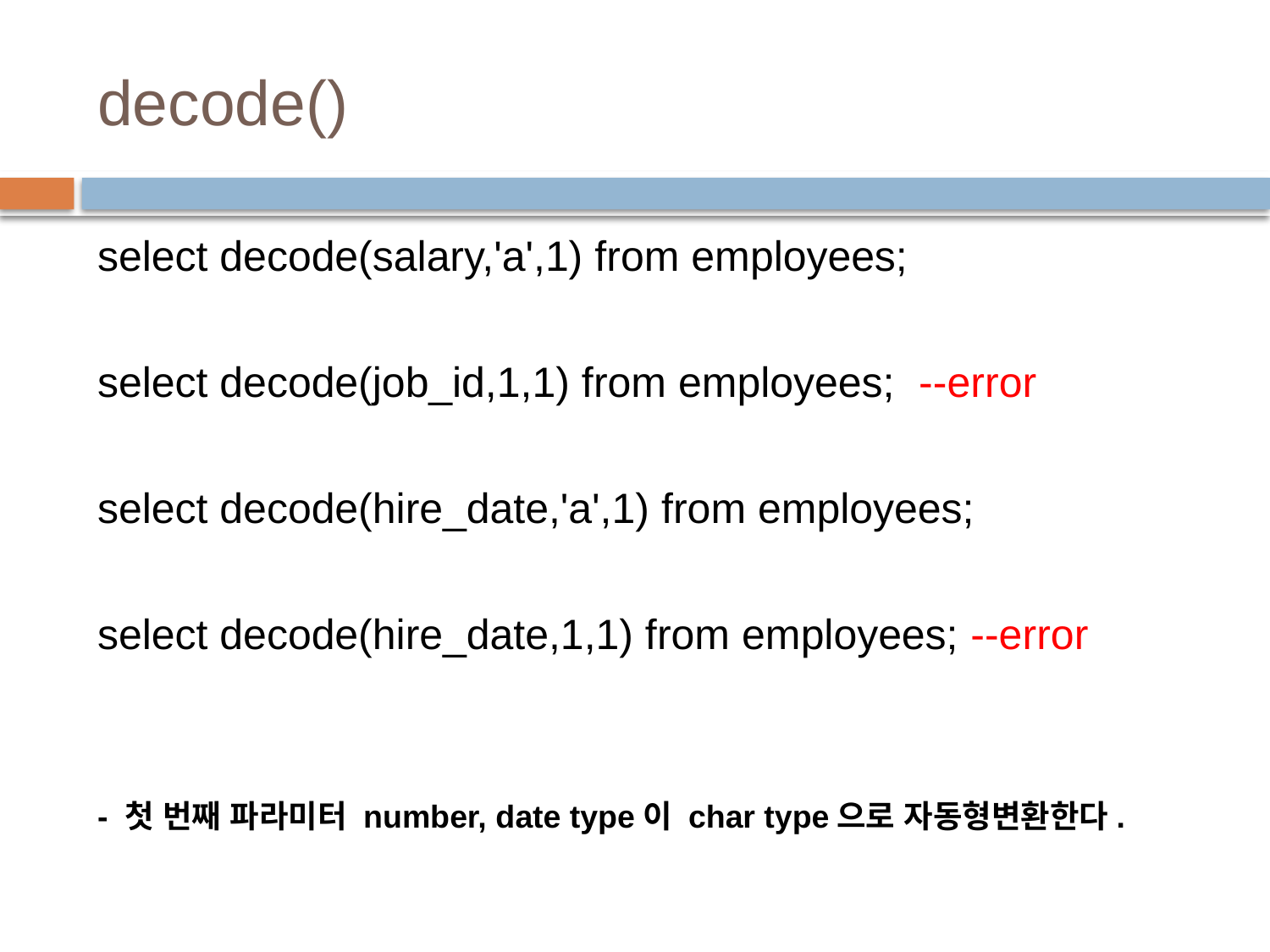

# decode()
select decode(salary,'a',1) from employees;

select decode(job_id,1,1) from employees;  --error

select decode(hire_date,'a',1) from employees;

select decode(hire_date,1,1) from employees; --error

- 첫 번째 파라미터 number, date type이 char type으로 자동형변환한다.